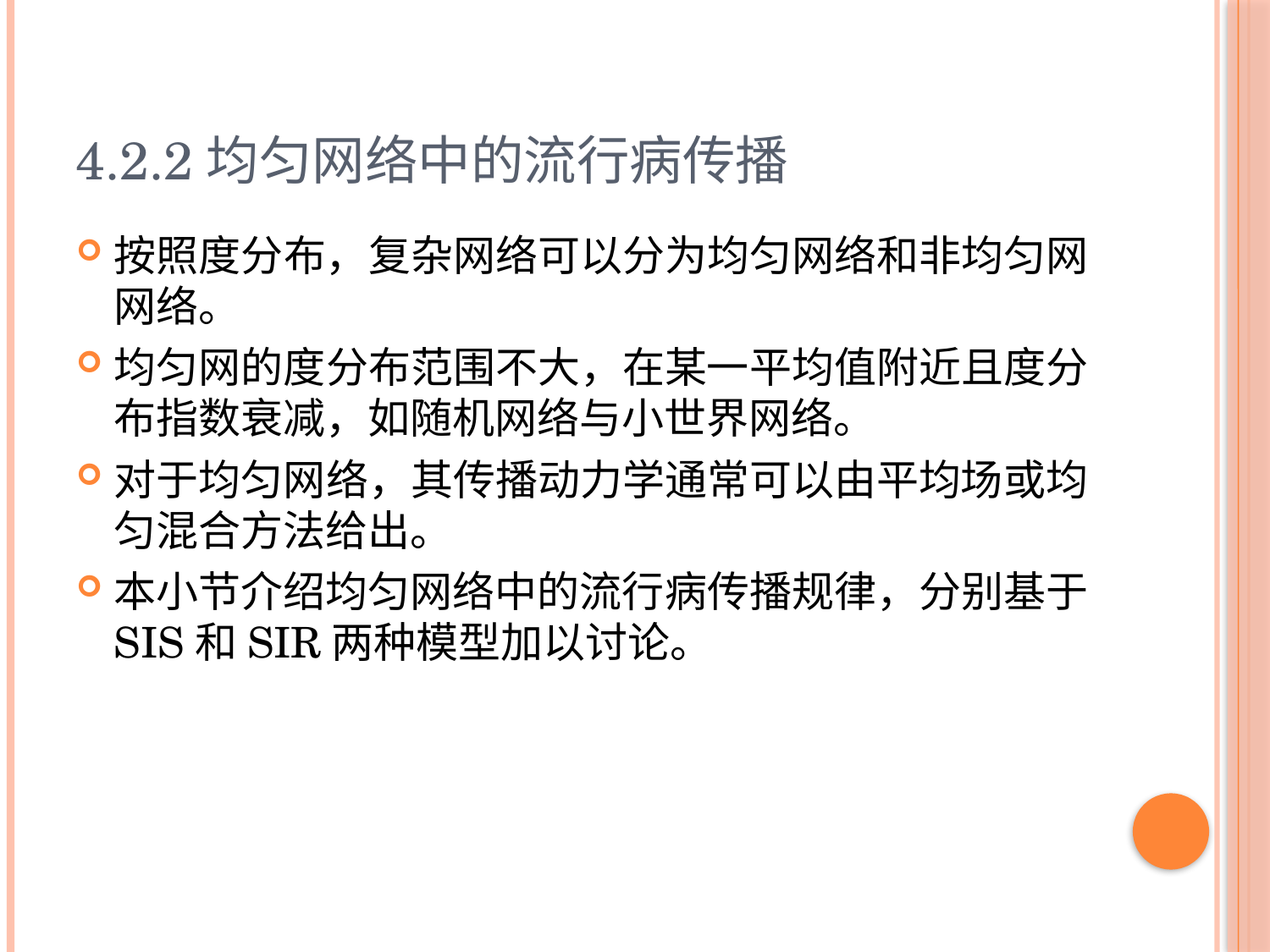

# 4.2.2均匀网络中的流行病传播
按照度分布，复杂网络可以分为均匀网络和非均匀网网络。
均匀网的度分布范围不大，在某一平均值附近且度分布指数衰减，如随机网络与小世界网络。
对于均匀网络，其传播动力学通常可以由平均场或均匀混合方法给出。
本小节介绍均匀网络中的流行病传播规律，分别基于SIS和SIR两种模型加以讨论。